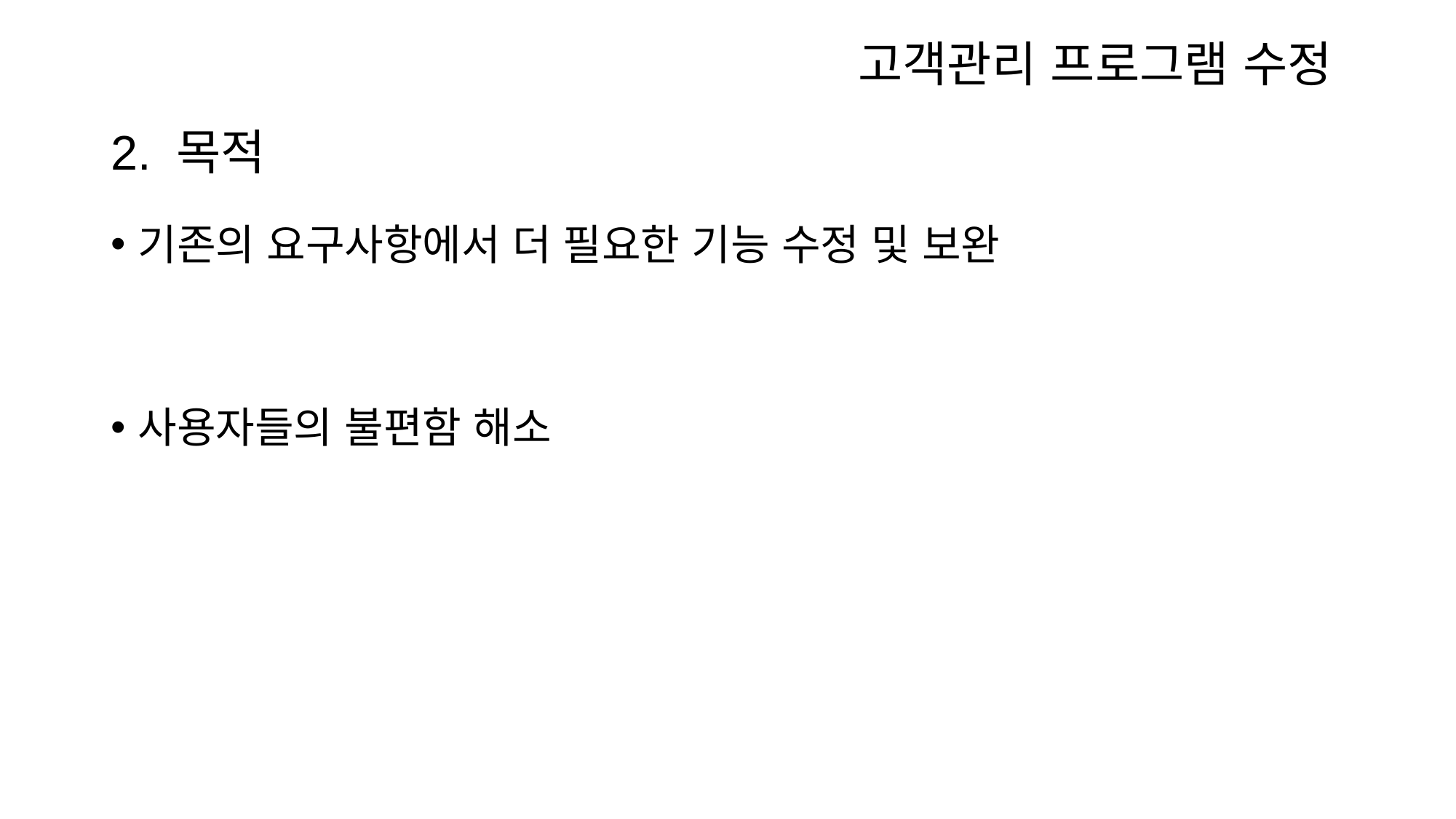

고객관리 프로그램 수정
# 2. 목적
기존의 요구사항에서 더 필요한 기능 수정 및 보완

사용자들의 불편함 해소